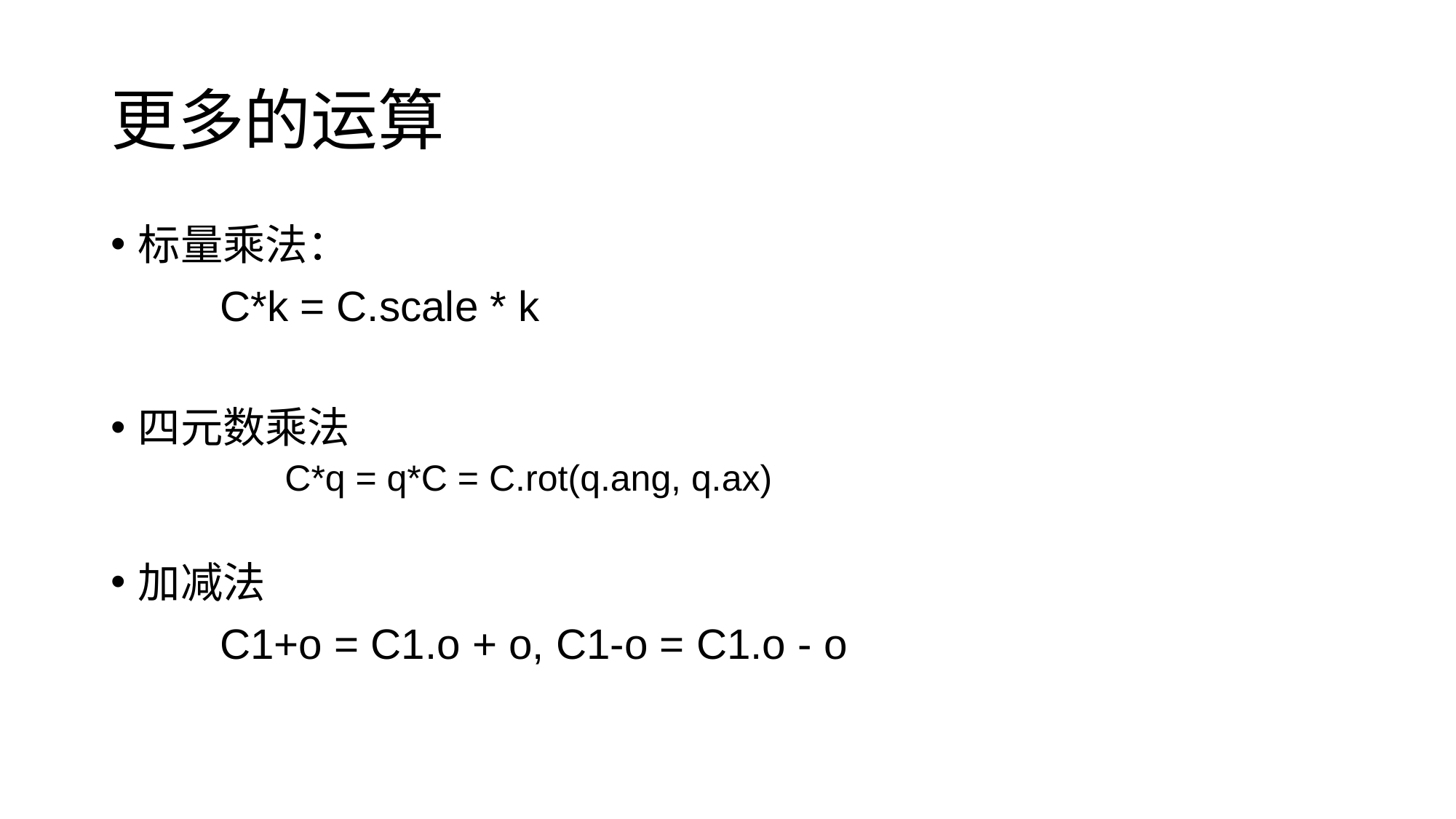

# 更多的运算
标量乘法：
	C*k = C.scale * k

四元数乘法
	 C*q = q*C = C.rot(q.ang, q.ax)

加减法
	C1+o = C1.o + o, C1-o = C1.o - o